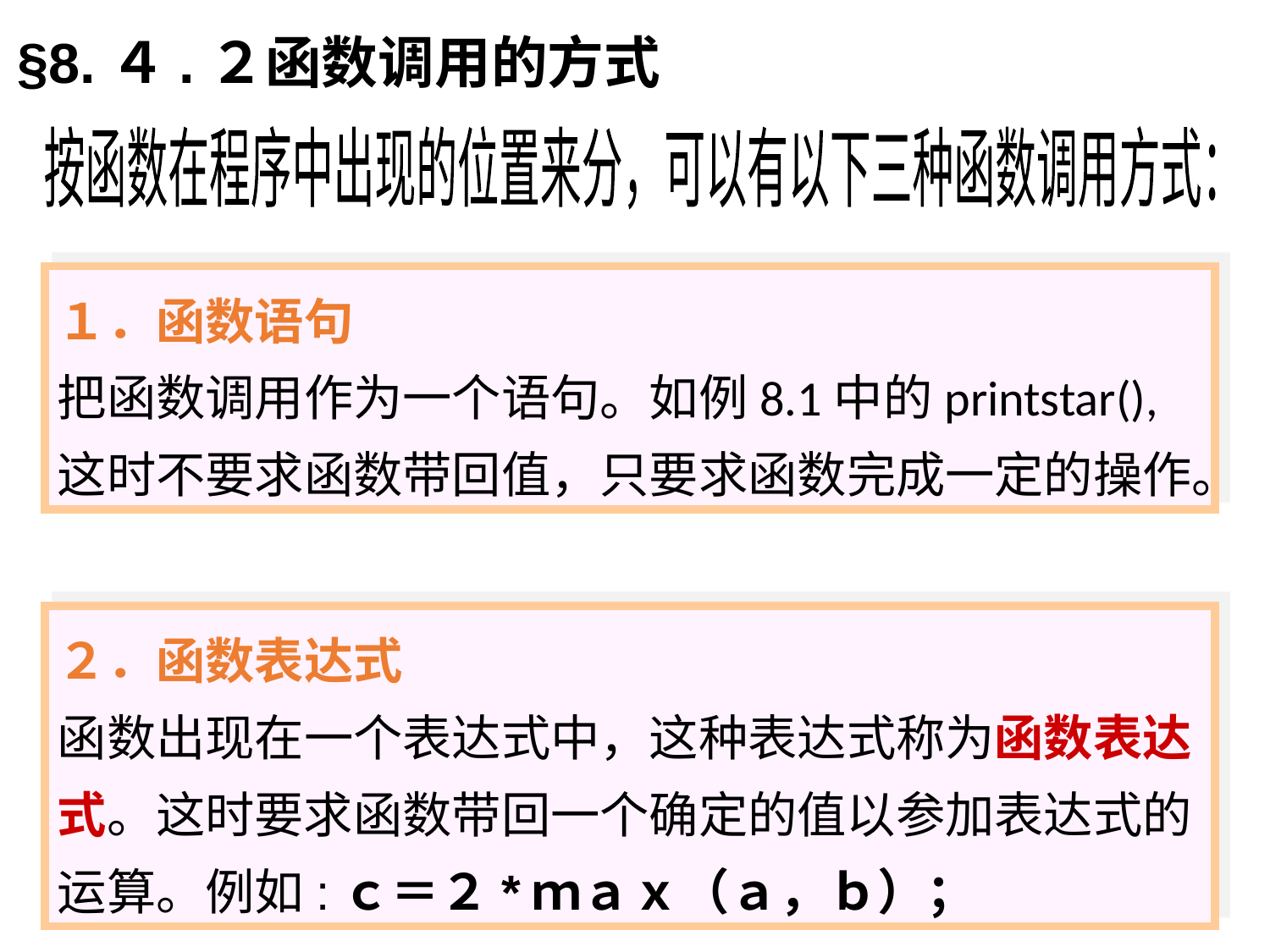

§8.４.２函数调用的方式
按函数在程序中出现的位置来分，可以有以下三种函数调用方式：
１．函数语句
把函数调用作为一个语句。如例8.1中的printstar(),这时不要求函数带回值，只要求函数完成一定的操作。
２．函数表达式
函数出现在一个表达式中，这种表达式称为函数表达式。这时要求函数带回一个确定的值以参加表达式的运算。例如:ｃ＝２*ｍａｘ（ａ，ｂ）；
34